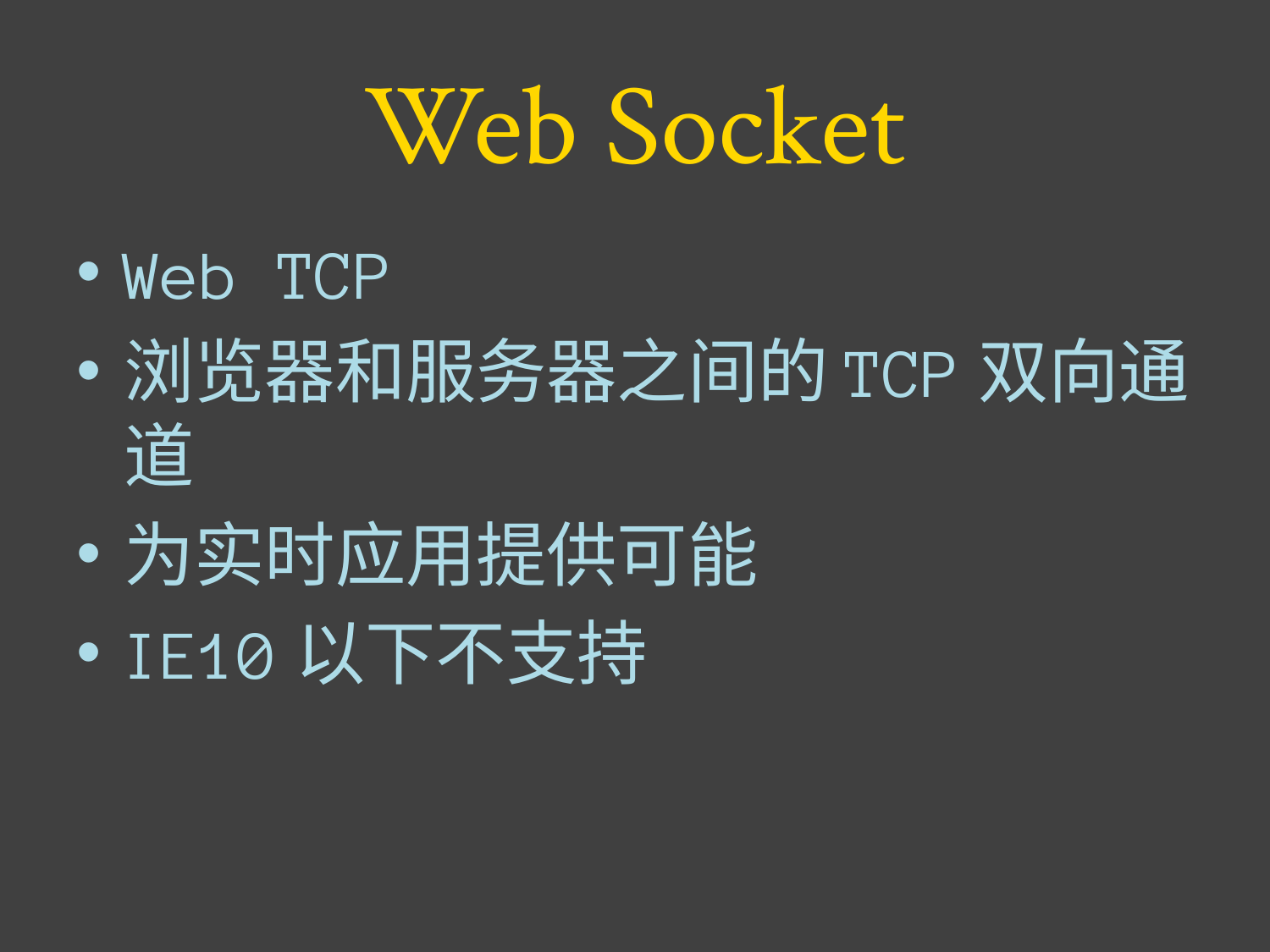

# Web Socket
Web TCP
浏览器和服务器之间的TCP双向通道
为实时应用提供可能
IE10以下不支持